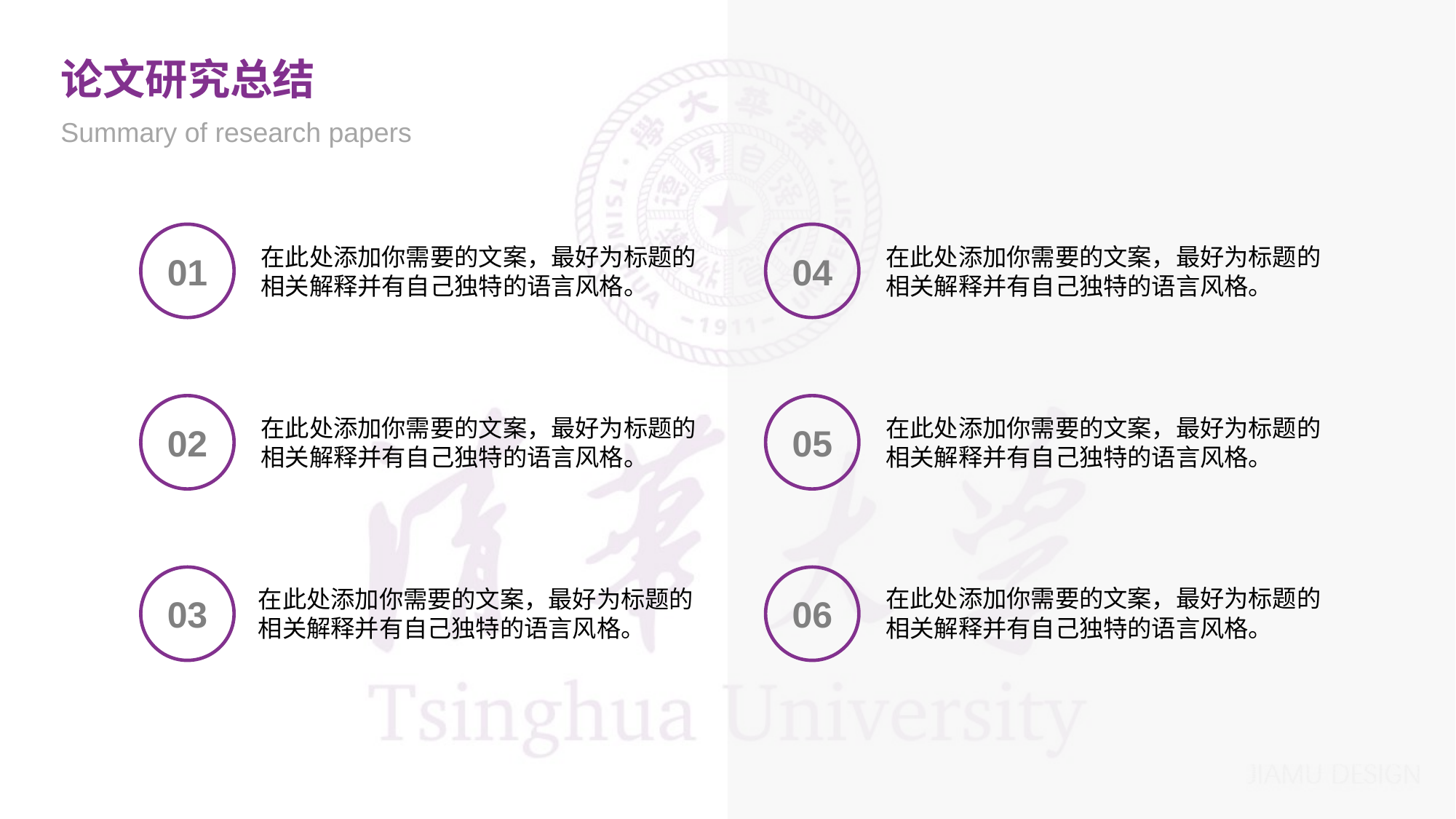

论文研究总结
Summary of research papers
01
在此处添加你需要的文案，最好为标题的相关解释并有自己独特的语言风格。
04
在此处添加你需要的文案，最好为标题的相关解释并有自己独特的语言风格。
02
在此处添加你需要的文案，最好为标题的相关解释并有自己独特的语言风格。
05
在此处添加你需要的文案，最好为标题的相关解释并有自己独特的语言风格。
03
在此处添加你需要的文案，最好为标题的相关解释并有自己独特的语言风格。
06
在此处添加你需要的文案，最好为标题的相关解释并有自己独特的语言风格。